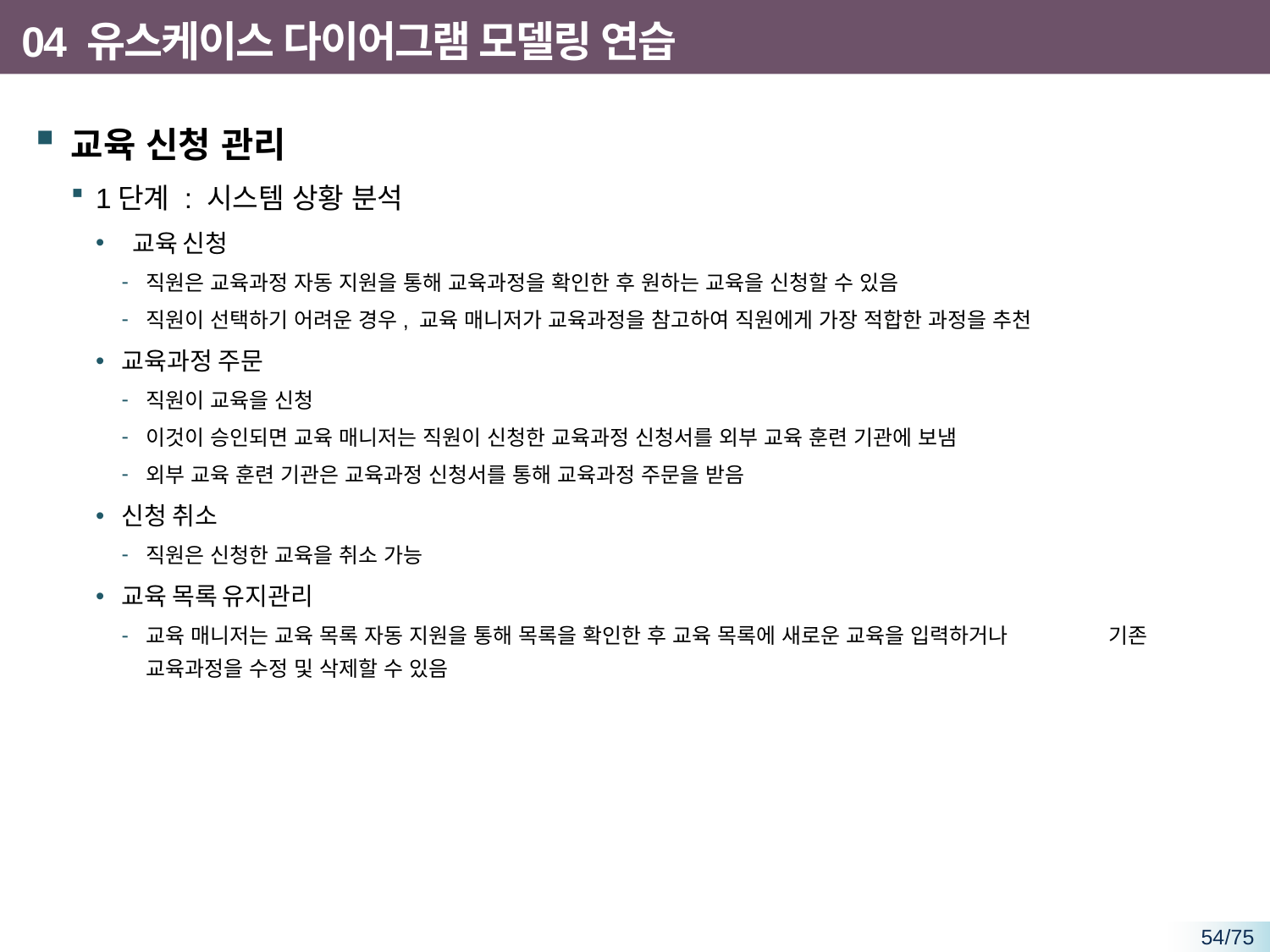

# 04 유스케이스 다이어그램 모델링 연습
교육 신청 관리
1단계 : 시스템 상황 분석
 교육 신청
직원은 교육과정 자동 지원을 통해 교육과정을 확인한 후 원하는 교육을 신청할 수 있음
직원이 선택하기 어려운 경우, 교육 매니저가 교육과정을 참고하여 직원에게 가장 적합한 과정을 추천
교육과정 주문
직원이 교육을 신청
이것이 승인되면 교육 매니저는 직원이 신청한 교육과정 신청서를 외부 교육 훈련 기관에 보냄
외부 교육 훈련 기관은 교육과정 신청서를 통해 교육과정 주문을 받음
신청 취소
직원은 신청한 교육을 취소 가능
교육 목록 유지관리
교육 매니저는 교육 목록 자동 지원을 통해 목록을 확인한 후 교육 목록에 새로운 교육을 입력하거나                 기존 교육과정을 수정 및 삭제할 수 있음